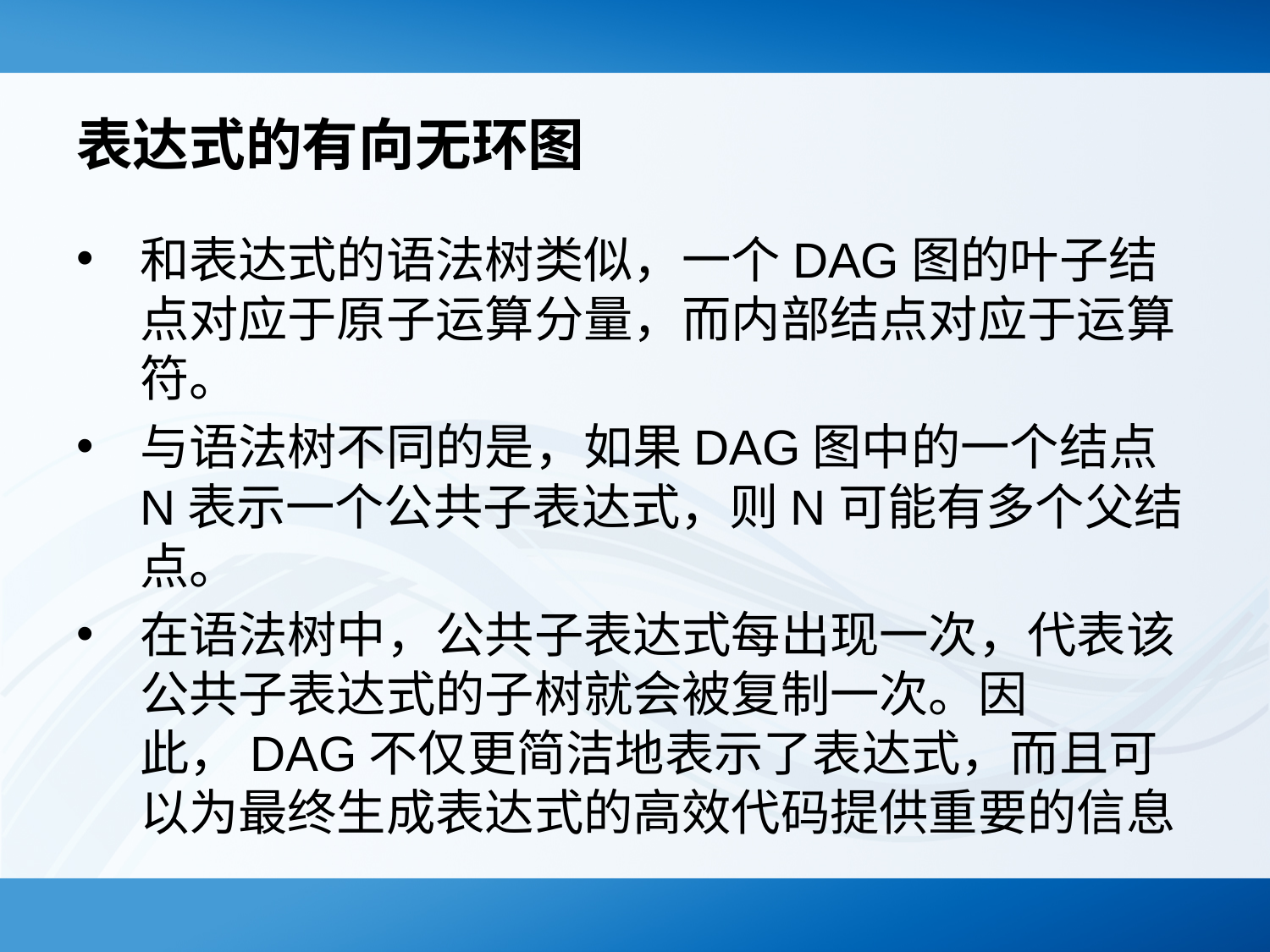

# 表达式的有向无环图
和表达式的语法树类似，一个DAG图的叶子结点对应于原子运算分量，而内部结点对应于运算符。
与语法树不同的是，如果DAG图中的一个结点N表示一个公共子表达式，则N可能有多个父结点。
在语法树中，公共子表达式每出现一次，代表该公共子表达式的子树就会被复制一次。因此，DAG不仅更简洁地表示了表达式，而且可以为最终生成表达式的高效代码提供重要的信息